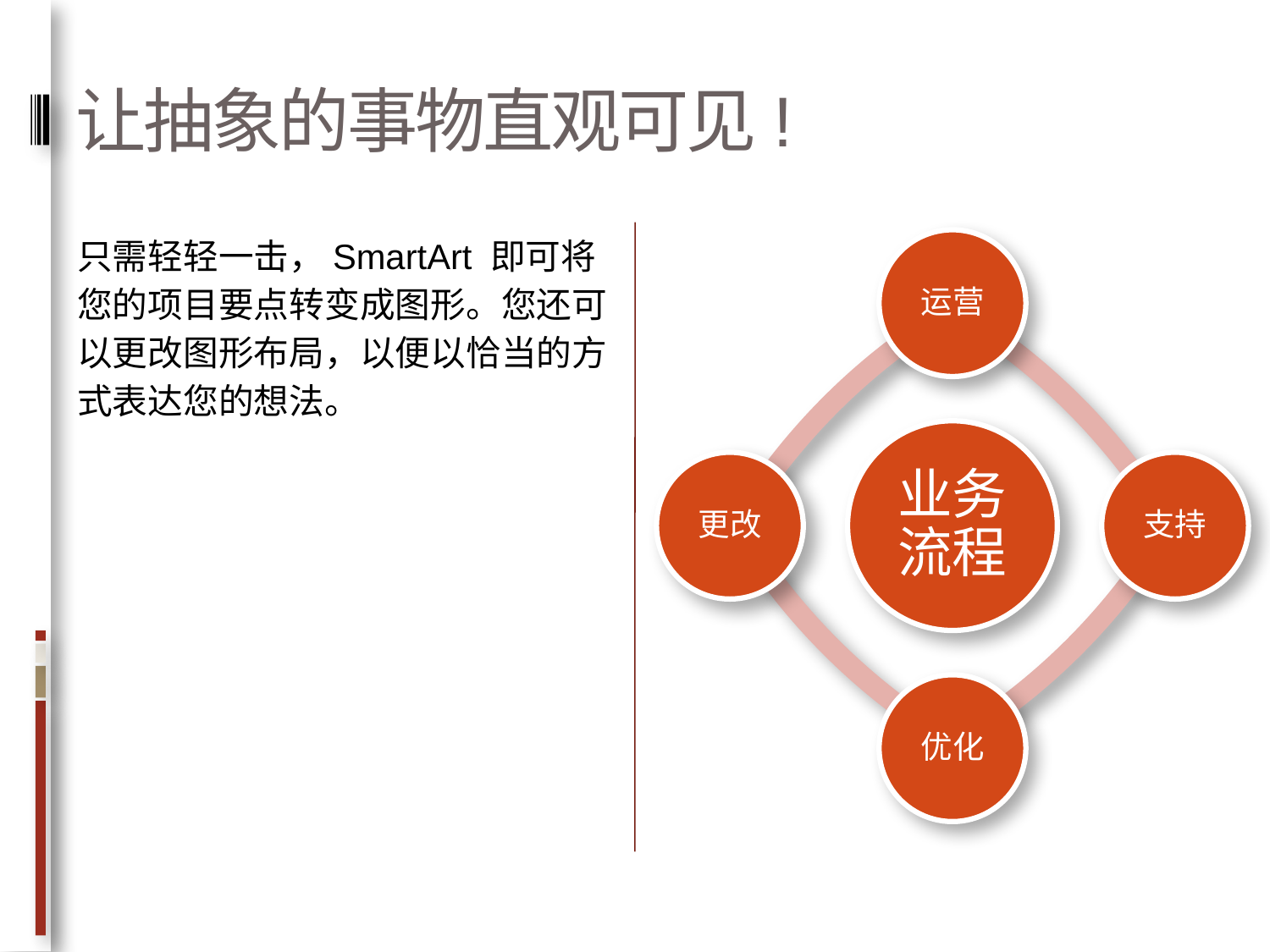

# 让抽象的事物直观可见!
业务流程
运营
支持
优化
更改
只需轻轻一击，SmartArt 即可将您的项目要点转变成图形。您还可以更改图形布局，以便以恰当的方式表达您的想法。